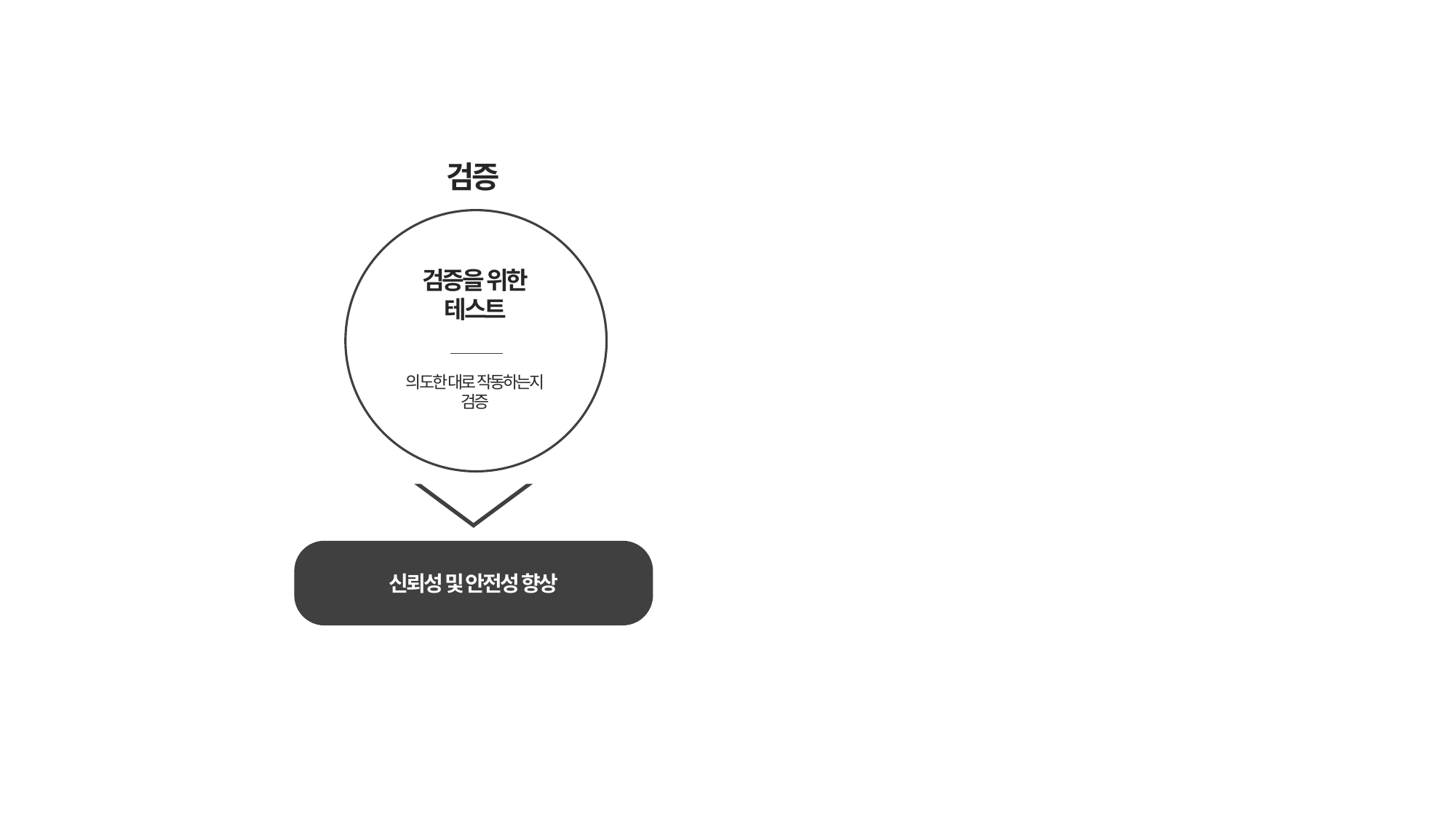

검증

검증을 위한
테스트
의도한 대로 작동하는지
검증

신뢰성 및 안전성 향상